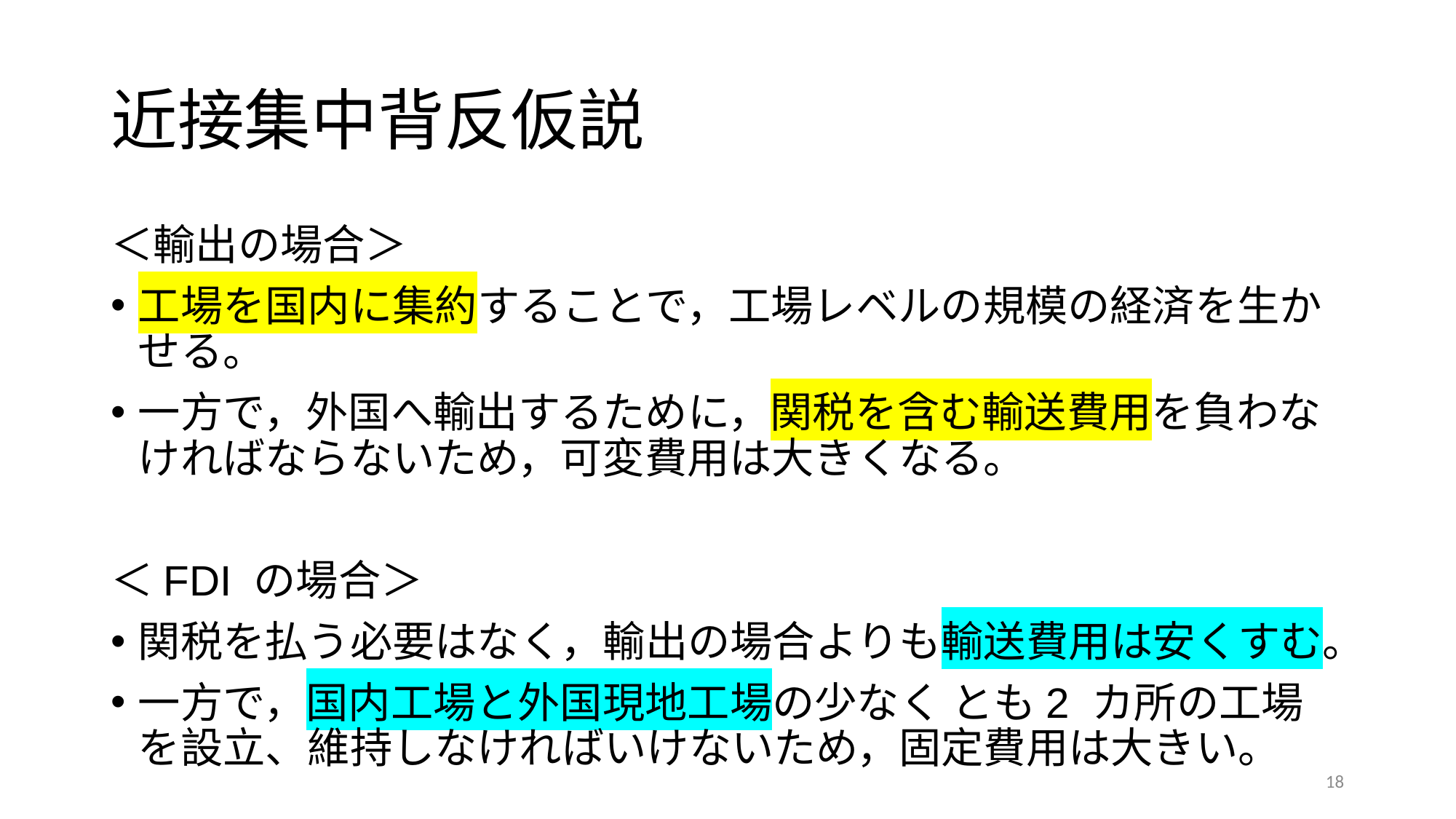

# 近接集中背反仮説
＜輸出の場合＞
工場を国内に集約することで，工場レベルの規模の経済を生かせる。
一方で，外国へ輸出するために，関税を含む輸送費用を負わなければならないため，可変費用は大きくなる。

＜FDI の場合＞
関税を払う必要はなく，輸出の場合よりも輸送費用は安くすむ。
一方で，国内工場と外国現地工場の少なく とも2 カ所の工場を設立、維持しなければいけないため，固定費用は大きい。
18